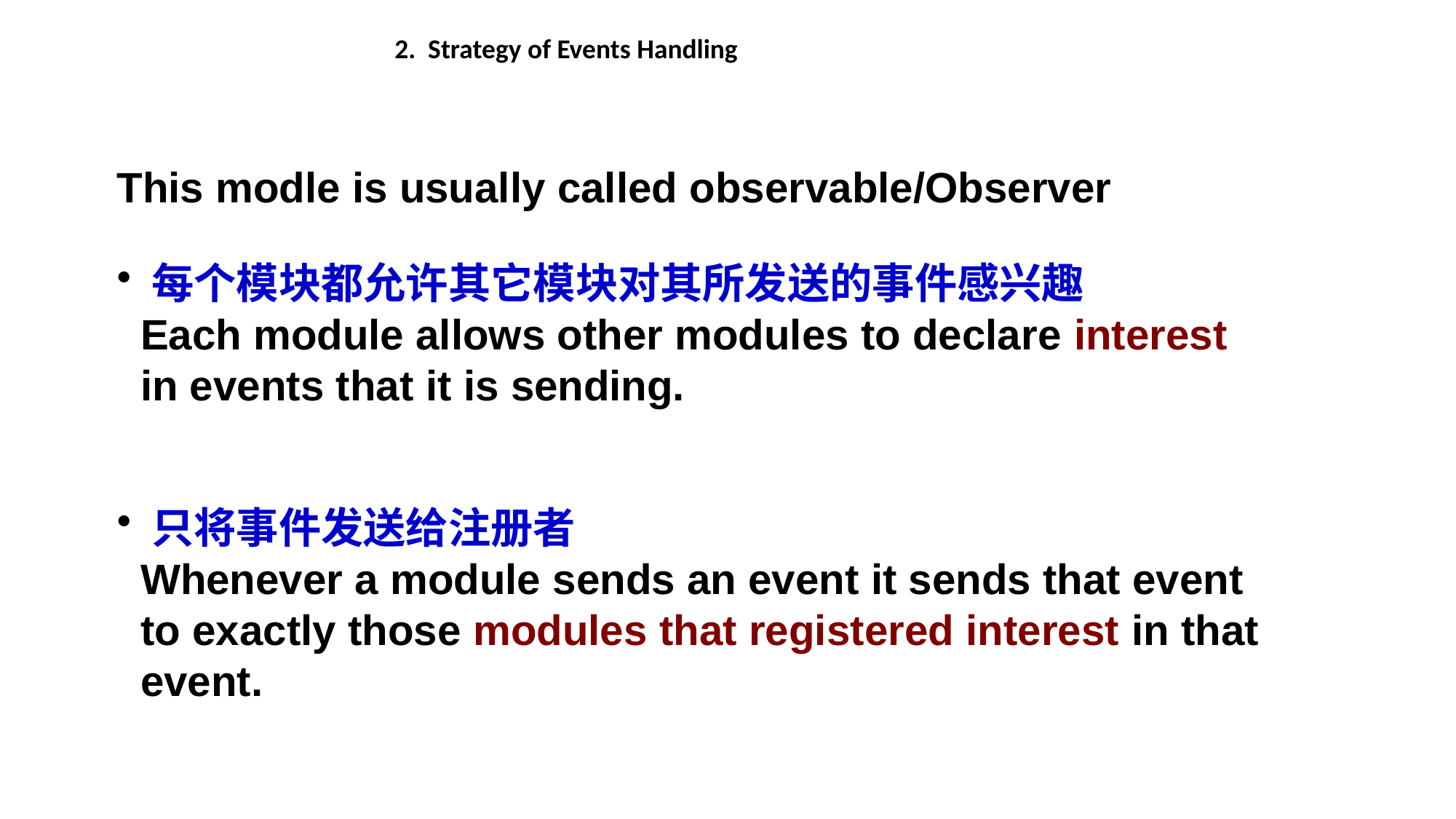

2.  Strategy of Events Handling
This modle is usually called observable/Observer
 每个模块都允许其它模块对其所发送的事件感兴趣
  Each module allows other modules to declare interest
  in events that it is sending.
 只将事件发送给注册者
  Whenever a module sends an event it sends that event
  to exactly those modules that registered interest in that
  event.